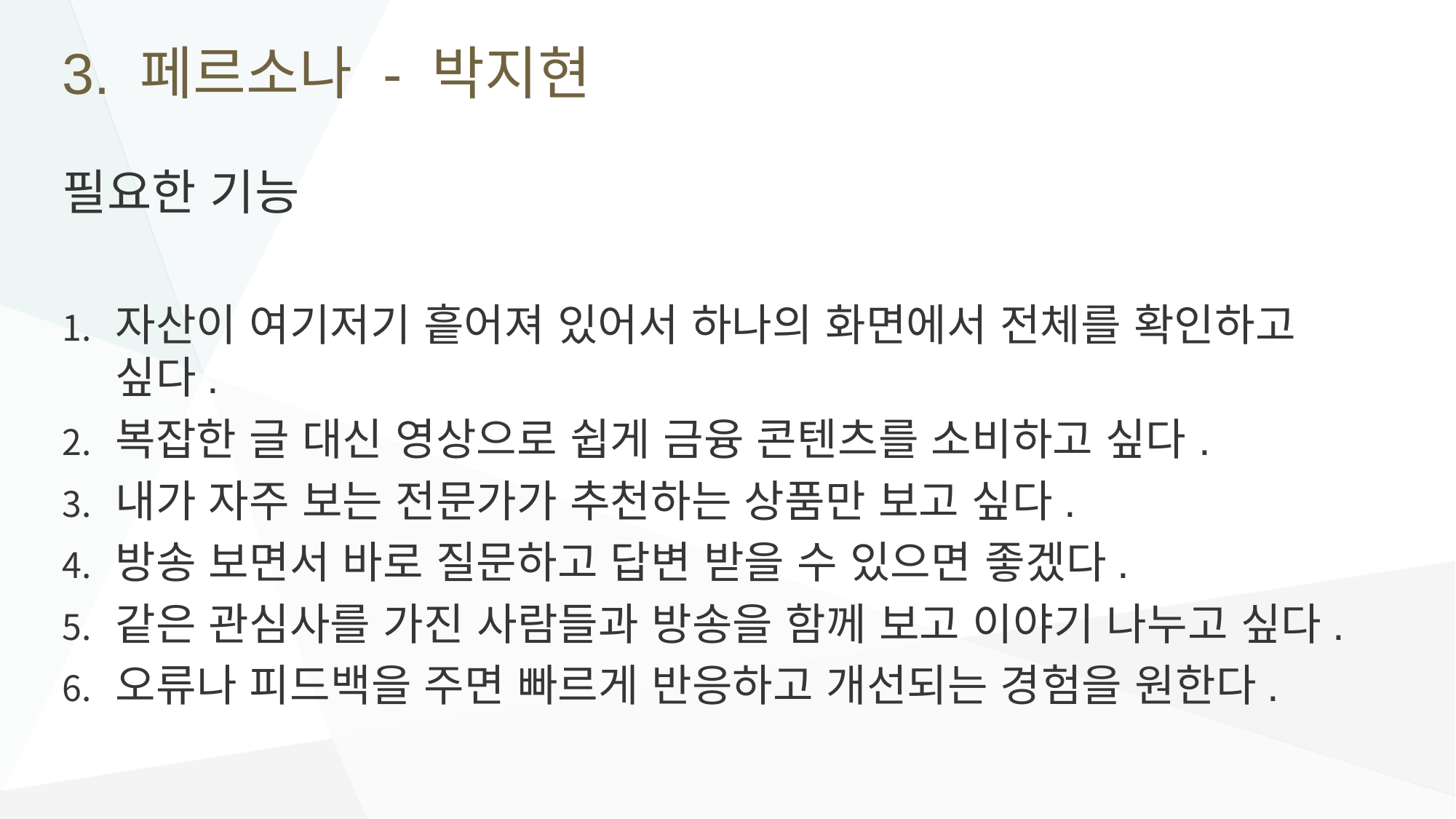

# 3. 페르소나 - 박지현
필요한 기능

자산이 여기저기 흩어져 있어서 하나의 화면에서 전체를 확인하고 싶다.
복잡한 글 대신 영상으로 쉽게 금융 콘텐츠를 소비하고 싶다.
내가 자주 보는 전문가가 추천하는 상품만 보고 싶다.
방송 보면서 바로 질문하고 답변 받을 수 있으면 좋겠다.
같은 관심사를 가진 사람들과 방송을 함께 보고 이야기 나누고 싶다.
오류나 피드백을 주면 빠르게 반응하고 개선되는 경험을 원한다.